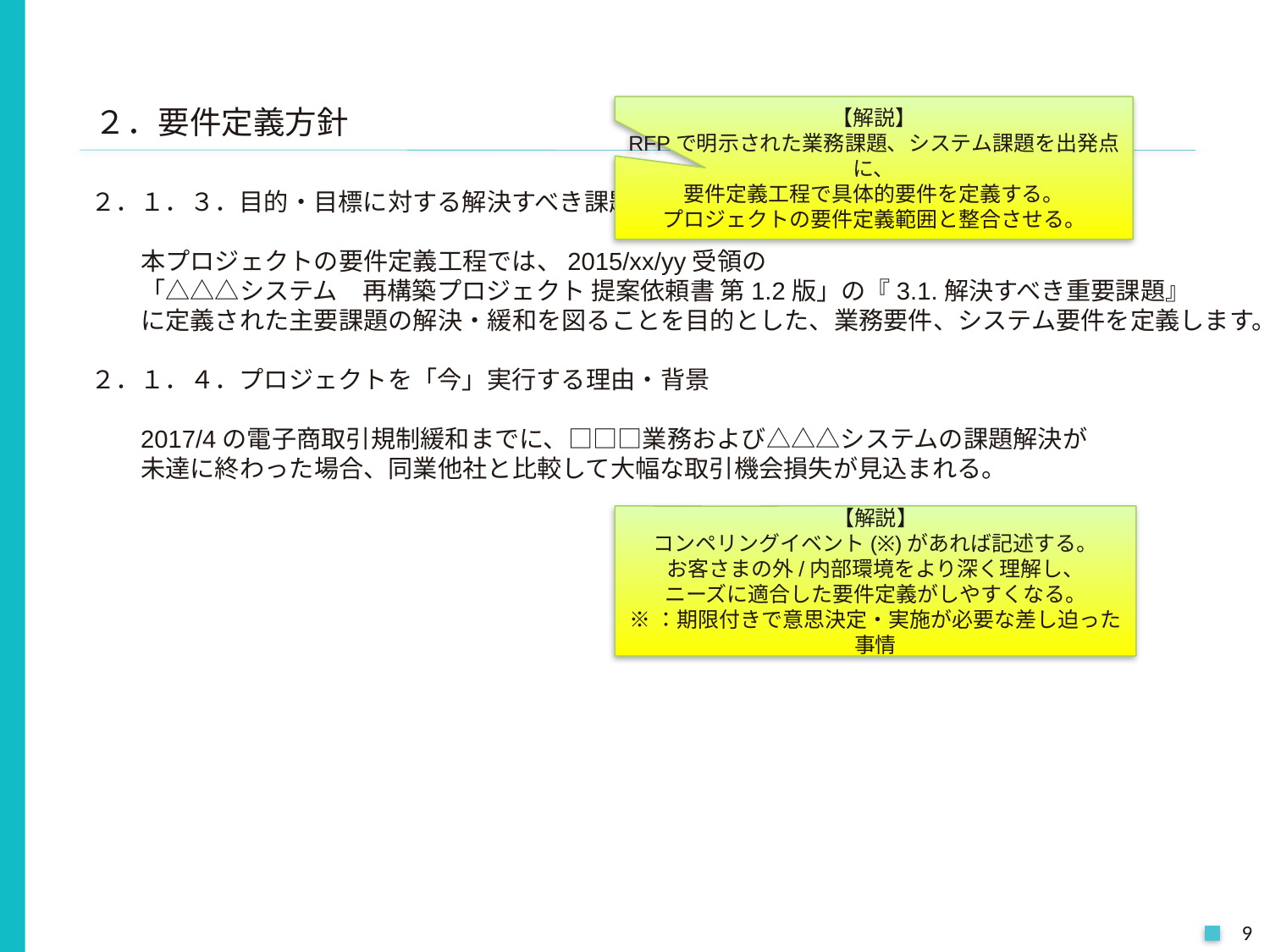

２．要件定義方針
【解説】
RFPで明示された業務課題、システム課題を出発点に、
要件定義工程で具体的要件を定義する。
プロジェクトの要件定義範囲と整合させる。
　　２．１．３．目的・目標に対する解決すべき課題

本プロジェクトの要件定義工程では、2015/xx/yy受領の
「△△△システム　再構築プロジェクト 提案依頼書 第1.2版」の『3.1.解決すべき重要課題』
に定義された主要課題の解決・緩和を図ることを目的とした、業務要件、システム要件を定義します。

　　２．１．４．プロジェクトを「今」実行する理由・背景

2017/4の電子商取引規制緩和までに、□□□業務および△△△システムの課題解決が
未達に終わった場合、同業他社と比較して大幅な取引機会損失が見込まれる。

【解説】
コンペリングイベント(※)があれば記述する。
お客さまの外/内部環境をより深く理解し、
ニーズに適合した要件定義がしやすくなる。
※：期限付きで意思決定・実施が必要な差し迫った事情
9